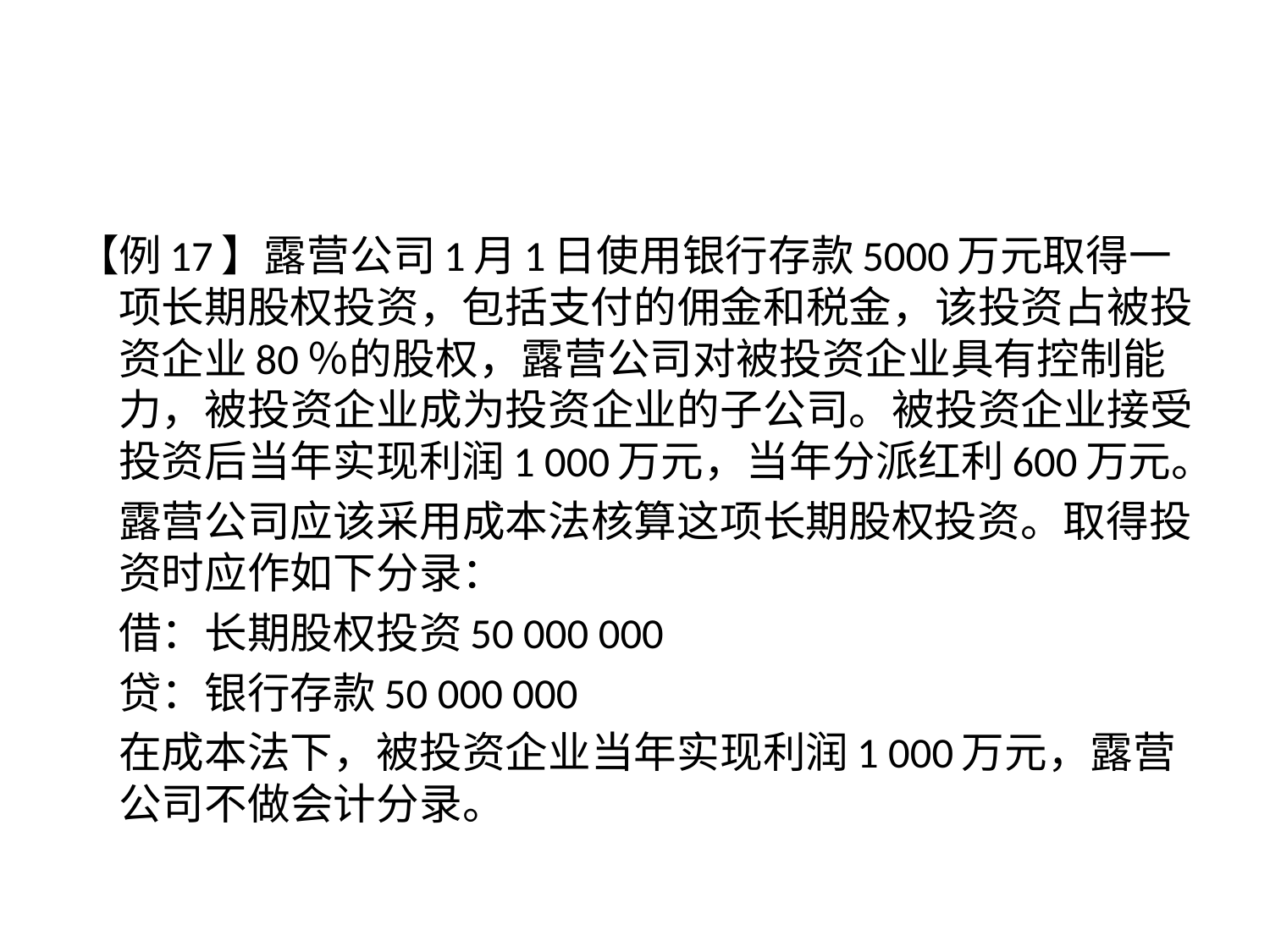

#
【例17】露营公司1月1日使用银行存款5000万元取得一项长期股权投资，包括支付的佣金和税金，该投资占被投资企业80％的股权，露营公司对被投资企业具有控制能力，被投资企业成为投资企业的子公司。被投资企业接受投资后当年实现利润1 000万元，当年分派红利600万元。
	露营公司应该采用成本法核算这项长期股权投资。取得投资时应作如下分录：
	借：长期股权投资50 000 000
		贷：银行存款50 000 000
	在成本法下，被投资企业当年实现利润1 000万元，露营公司不做会计分录。